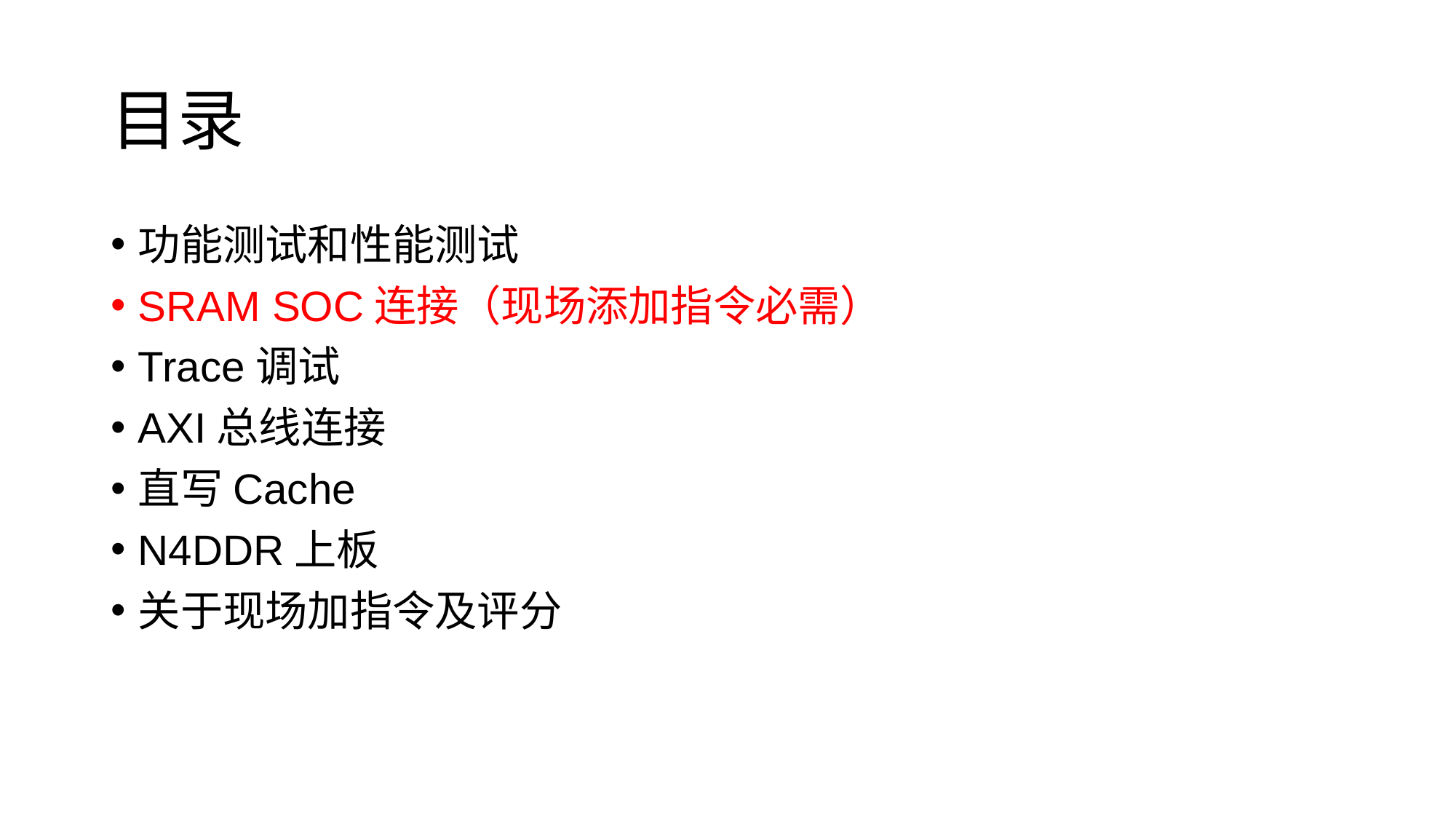

# 目录
功能测试和性能测试
SRAM SOC连接（现场添加指令必需）
Trace调试
AXI总线连接
直写Cache
N4DDR上板
关于现场加指令及评分